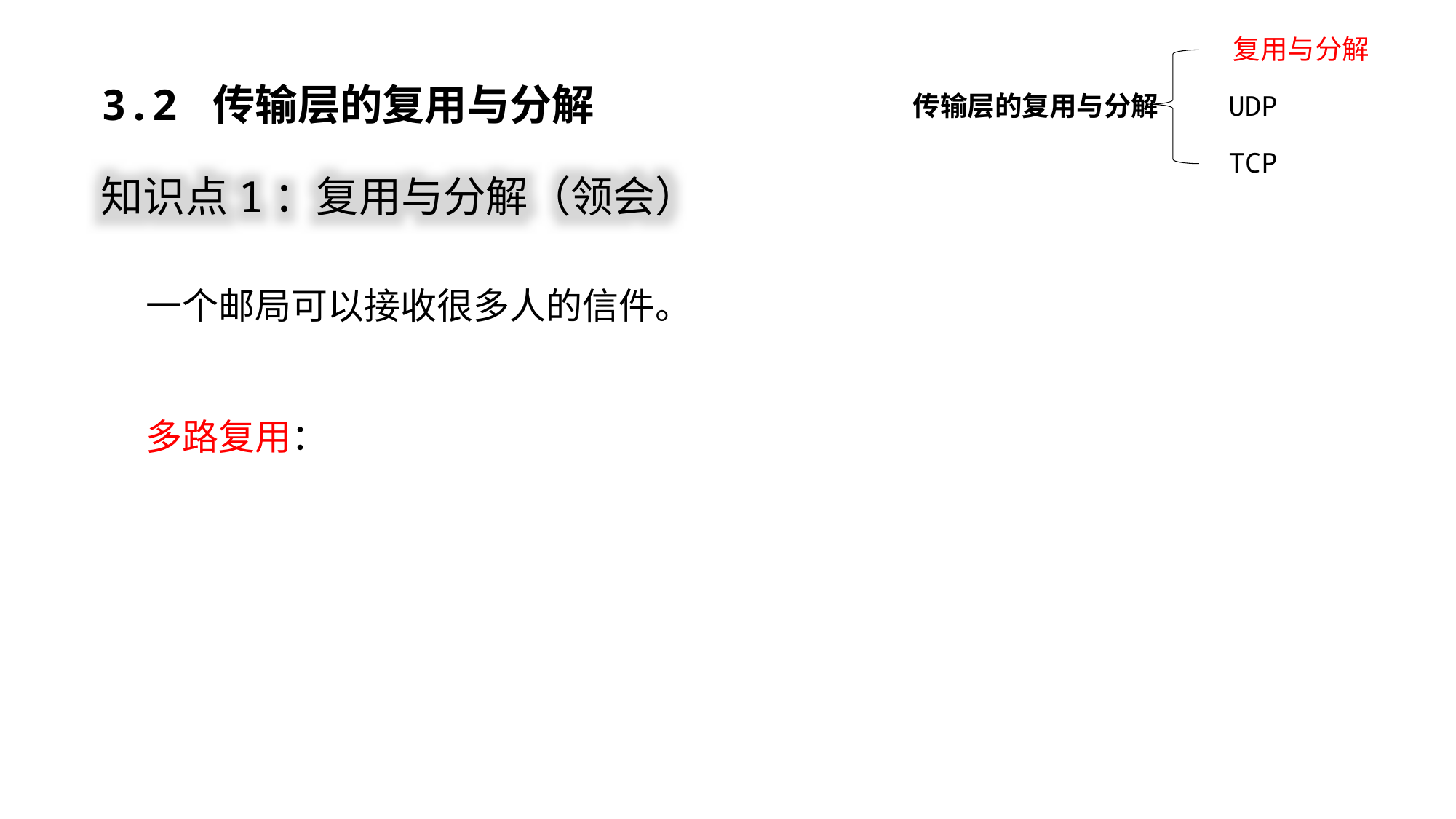

复用与分解

传输层的复用与分解
UDP
TCP
3.2 传输层的复用与分解
知识点1：复用与分解（领会）
一个邮局可以接收很多人的信件。

多路复用：